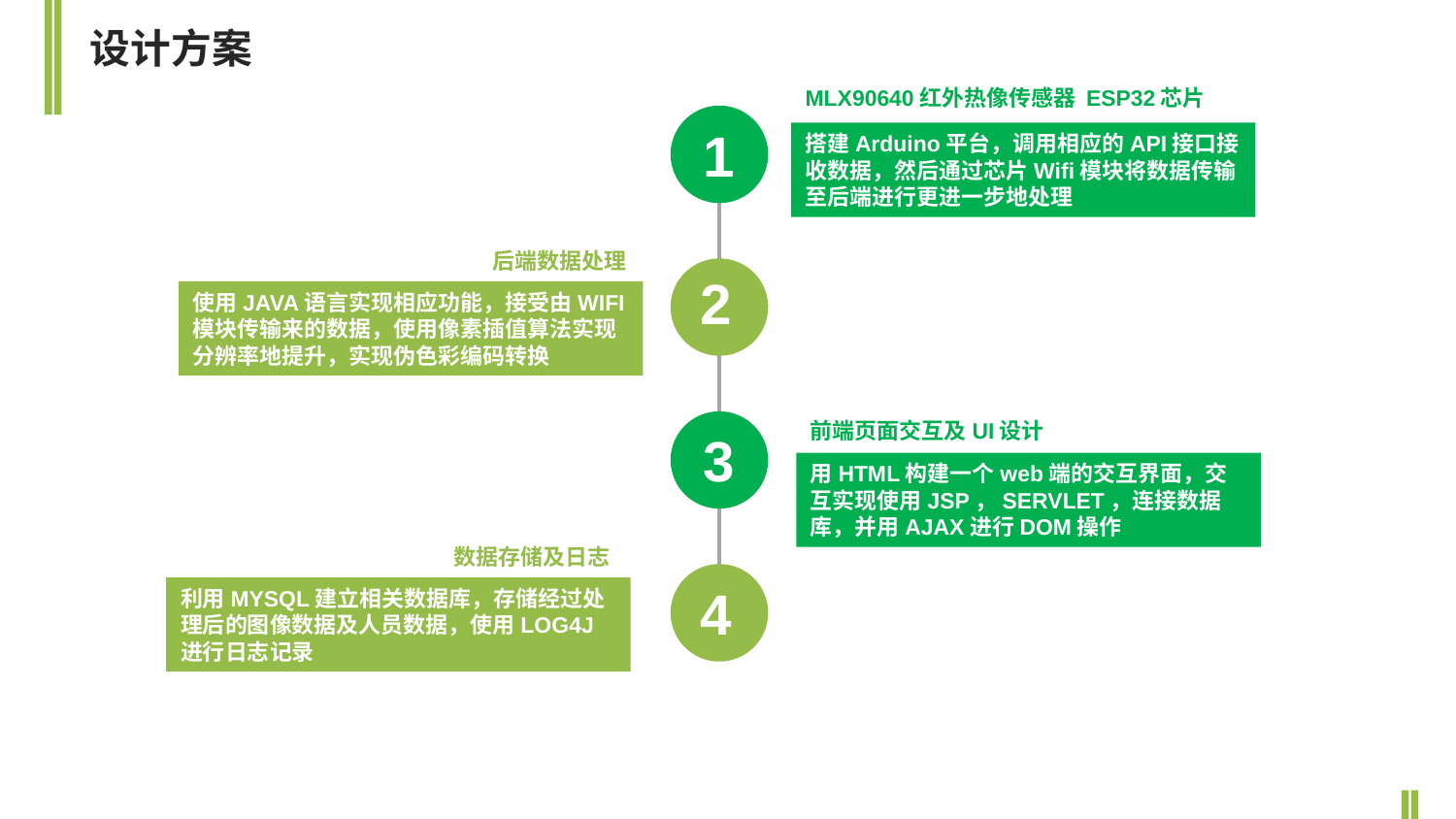

设计方案
MLX90640红外热像传感器 ESP32芯片

1
搭建Arduino平台，调用相应的API接口接收数据，然后通过芯片Wifi模块将数据传输至后端进行更进一步地处理
后端数据处理

2
使用JAVA语言实现相应功能，接受由WIFI模块传输来的数据，使用像素插值算法实现分辨率地提升，实现伪色彩编码转换
前端页面交互及UI设计

3

用HTML构建一个web端的交互界面，交互实现使用JSP，SERVLET，连接数据库，并用AJAX进行DOM操作
数据存储及日志

4
利用MYSQL建立相关数据库，存储经过处理后的图像数据及人员数据，使用LOG4J进行日志记录